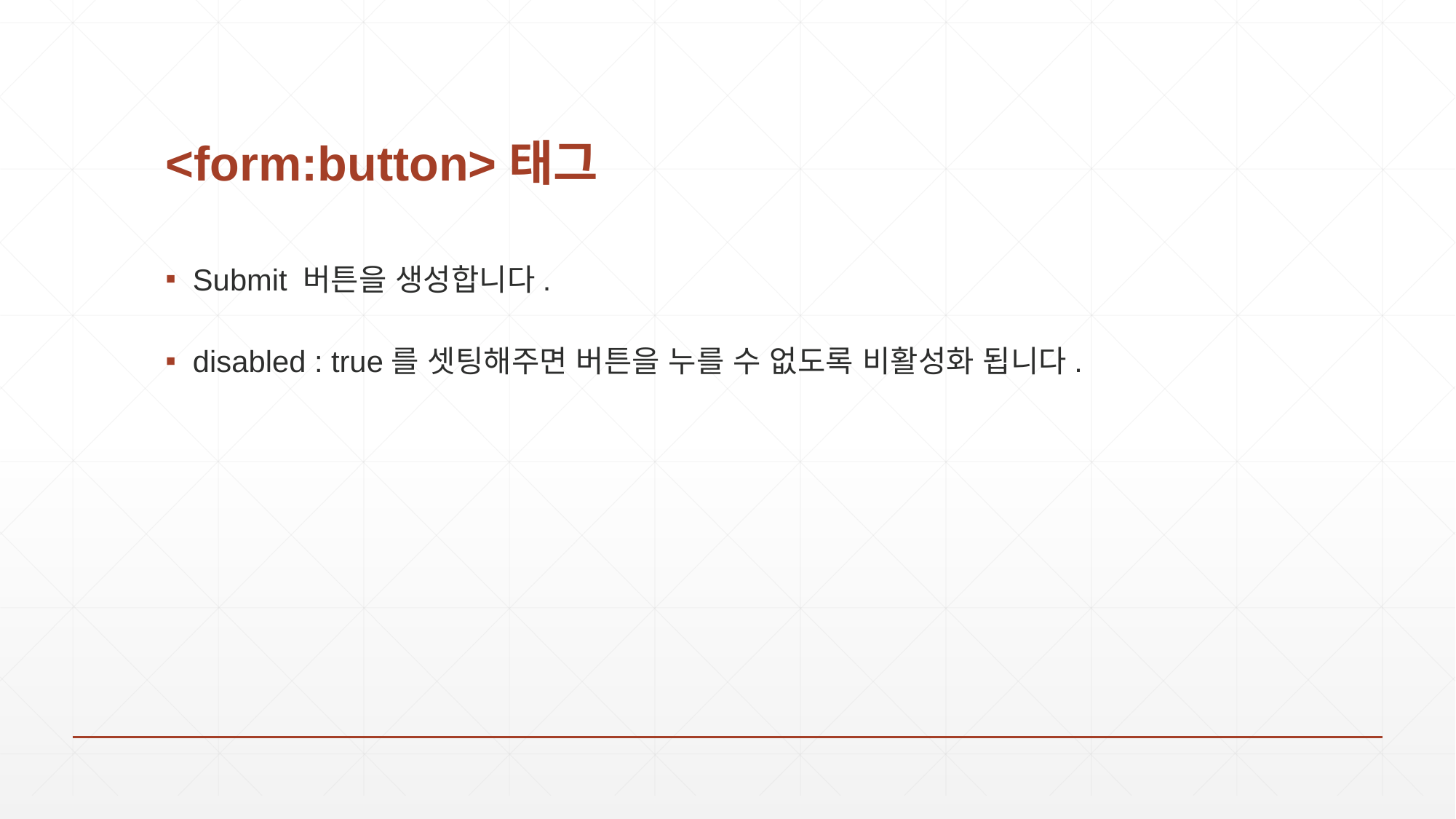

# <form:button>태그
Submit 버튼을 생성합니다.
disabled : true를 셋팅해주면 버튼을 누를 수 없도록 비활성화 됩니다.